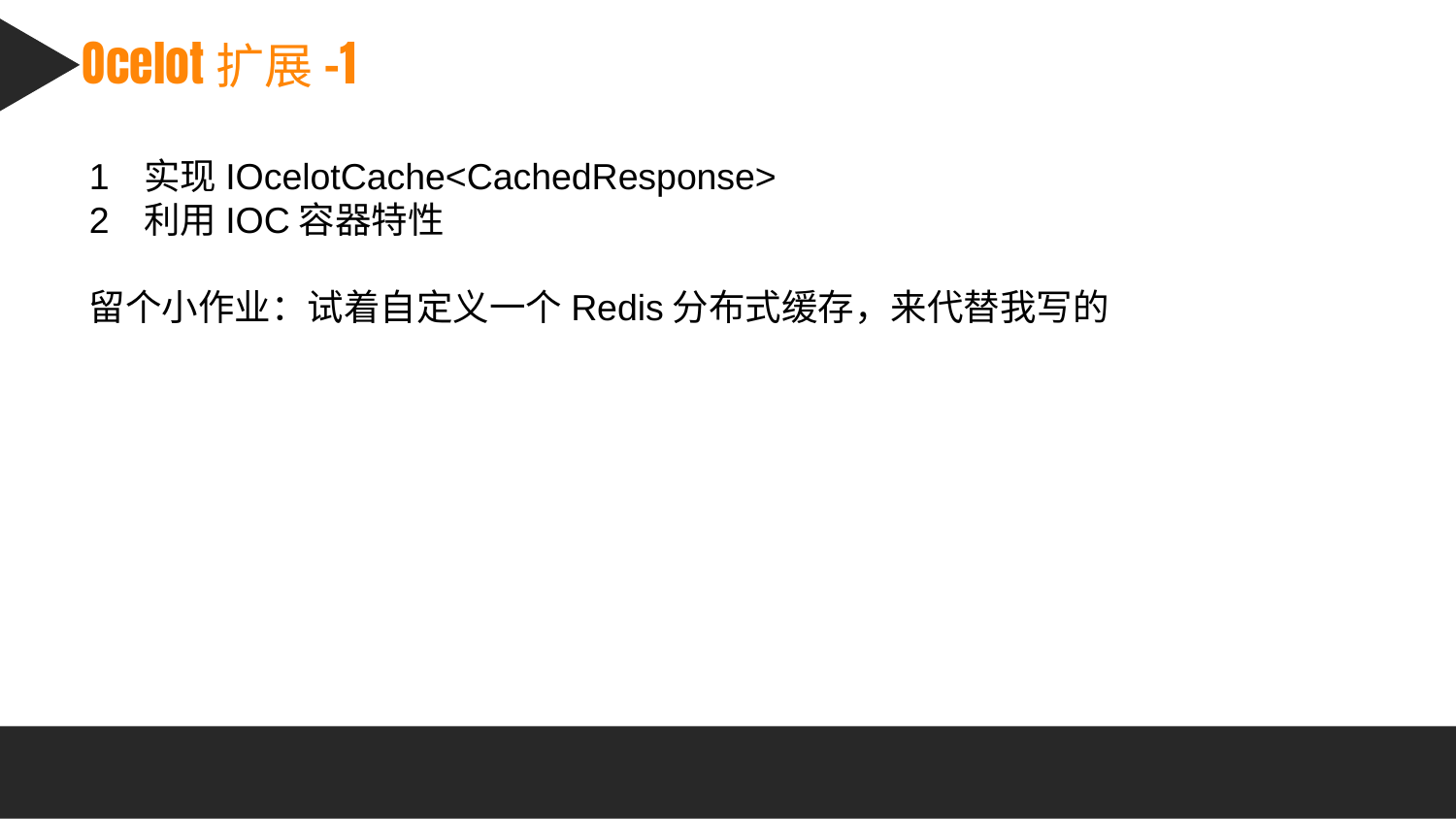

Ocelot扩展-1
实现IOcelotCache<CachedResponse>
利用IOC容器特性

留个小作业：试着自定义一个Redis分布式缓存，来代替我写的